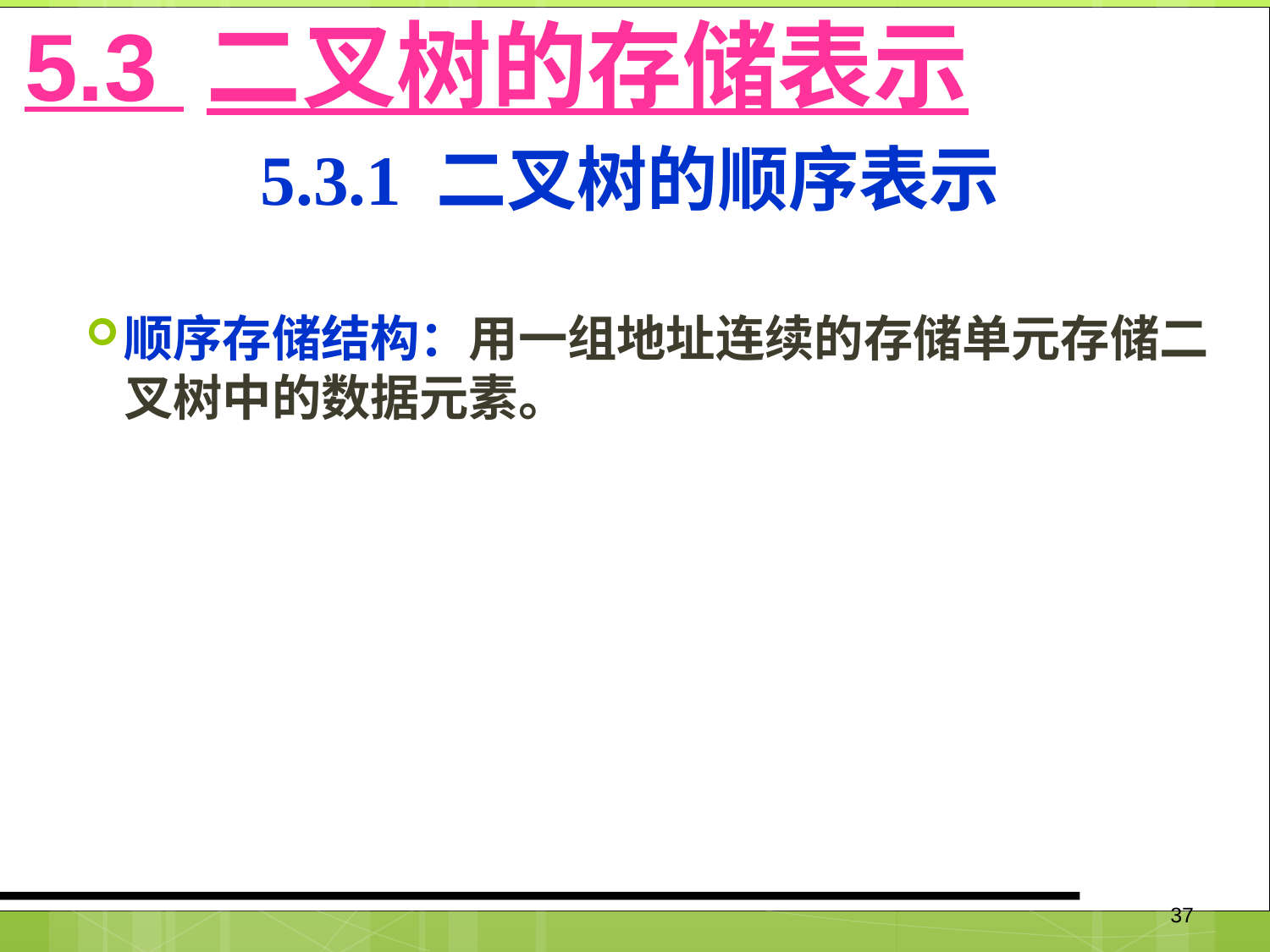

5.3 二叉树的存储表示
5.3.1 二叉树的顺序表示
顺序存储结构：用一组地址连续的存储单元存储二叉树中的数据元素。

37